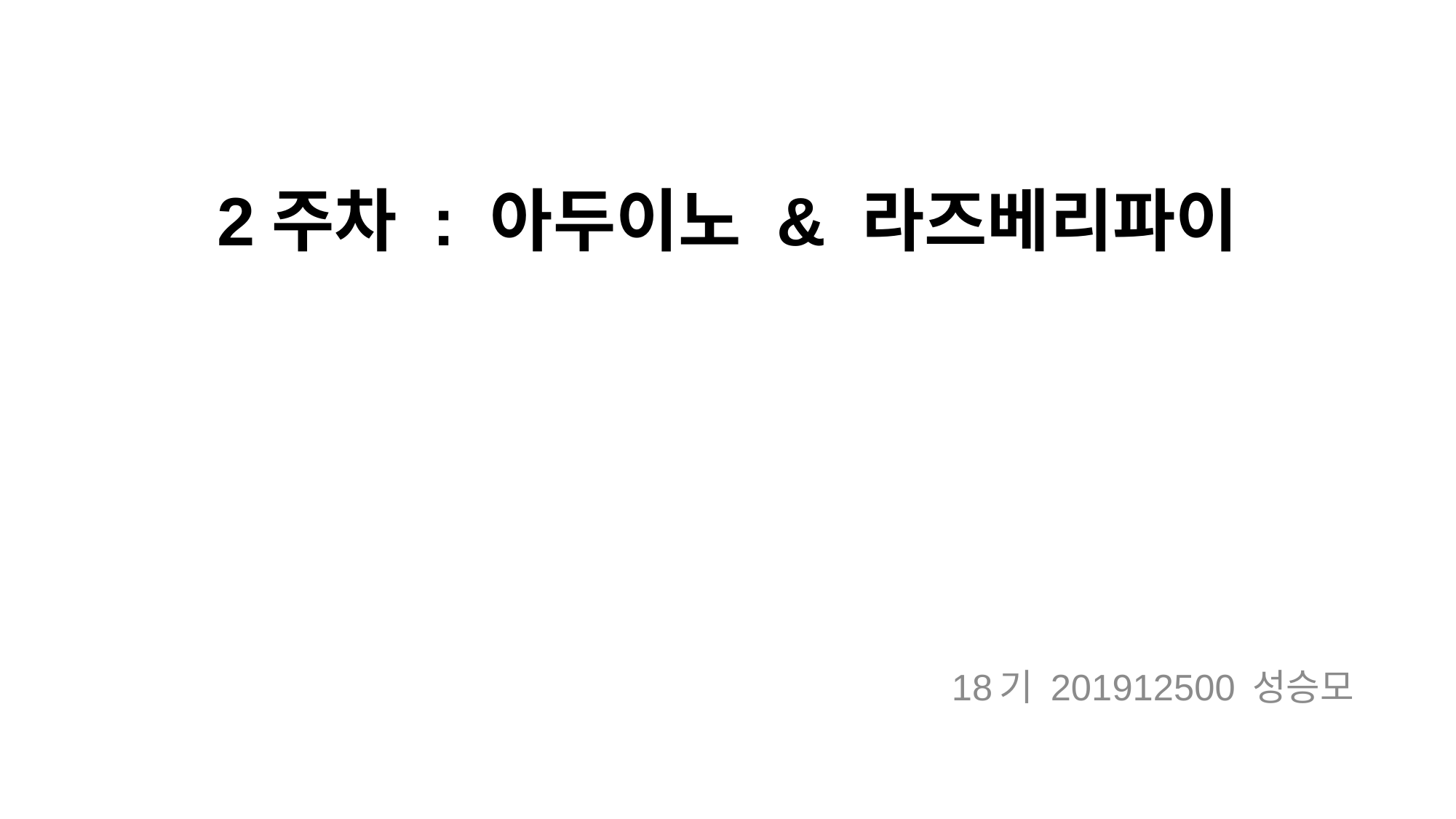

# 2주차 : 아두이노 & 라즈베리파이
18기 201912500 성승모